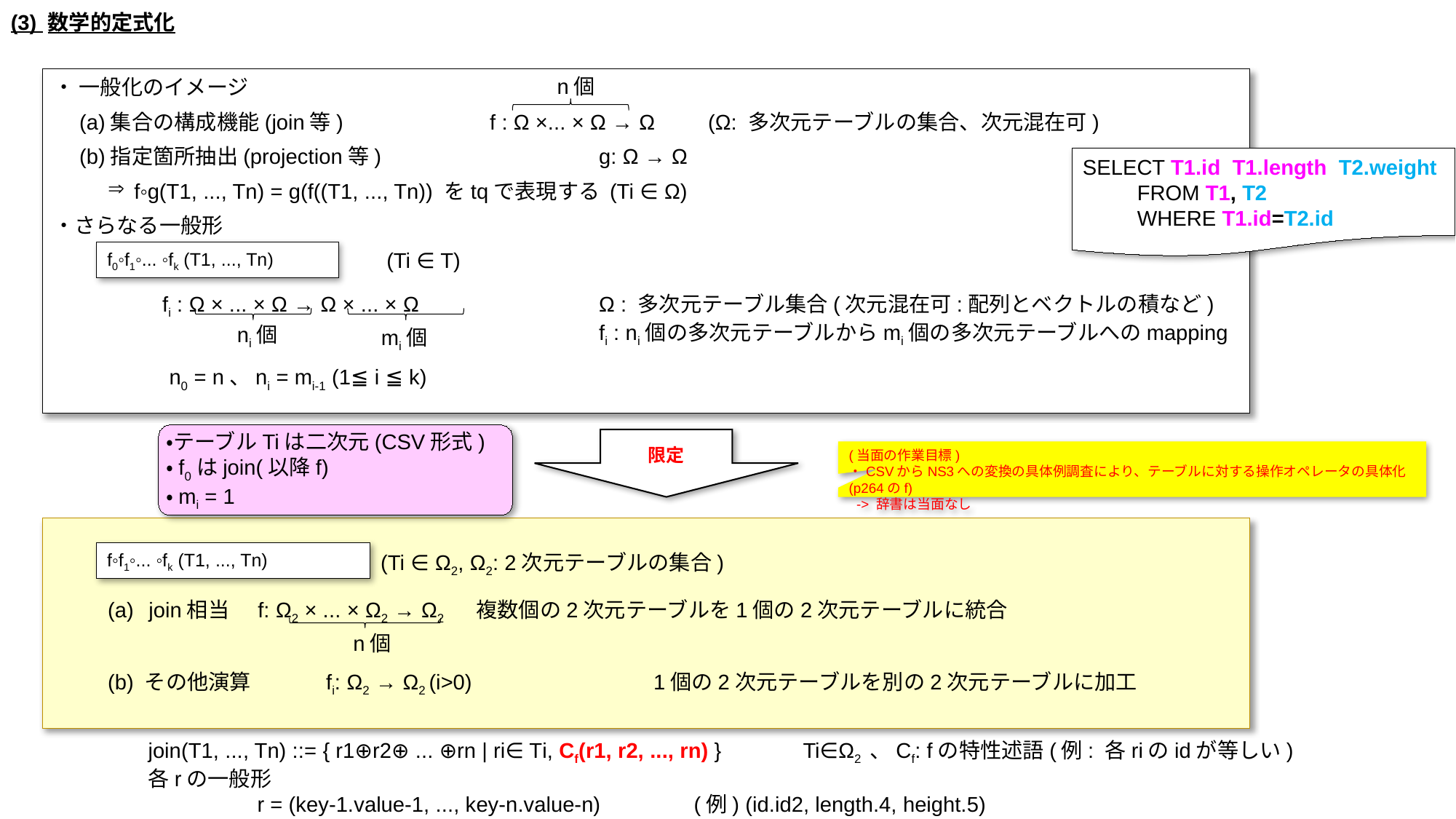

(3) 数学的定式化

n個
・ 一般化のイメージ
　(a)集合の構成機能(join等)		f : Ω ×... × Ω → Ω  	(Ω: 多次元テーブルの集合、次元混在可)
　(b)指定箇所抽出(projection等)		g: Ω → Ω
 f◦g(T1, ..., Tn) = g(f((T1, ..., Tn)) をtqで表現する (Ti ∈ Ω)
・さらなる一般形
			 (Ti ∈ T)
fi : Ω × ... × Ω → Ω × ... × Ω 		Ω : 多次元テーブル集合(次元混在可:配列とベクトルの積など)
				fi : ni個の多次元テーブルからmi個の多次元テーブルへのmapping

f0◦f1◦... ◦fk (T1, ..., Tn)

ni個
mi個
n0 = n、ni = mi-1 (1≦ i ≦ k)
SELECT T1.id, T1.length, T2.weight
FROM T1, T2
WHERE T1.id=T2.id
・テーブルTiは二次元(CSV形式)
・f0はjoin(以降f)
・mi = 1
限定
(当面の作業目標)
・CSVからNS3への変換の具体例調査により、テーブルに対する操作オペレータの具体化(p264のf)
  -> 辞書は当面なし

			(Ti ∈ Ω2, Ω2: 2次元テーブルの集合)
join相当	f: Ω2 × ... × Ω2 → Ω2 	複数個の2次元テーブルを1個の2次元テーブルに統合

(b) その他演算	fi: Ω2 → Ω2 (i>0)		1個の2次元テーブルを別の2次元テーブルに加工

f◦f1◦... ◦fk (T1, ..., Tn)

n個
join(T1, ..., Tn) ::= { r1⊕r2⊕ ... ⊕rn | ri∈ Ti, Cf(r1, r2, ..., rn) }	Ti∈Ω2 、Cf: fの特性述語(例: 各riのidが等しい)
各rの一般形
	r = (key-1.value-1, ..., key-n.value-n)	(例) (id.id2, length.4, height.5)